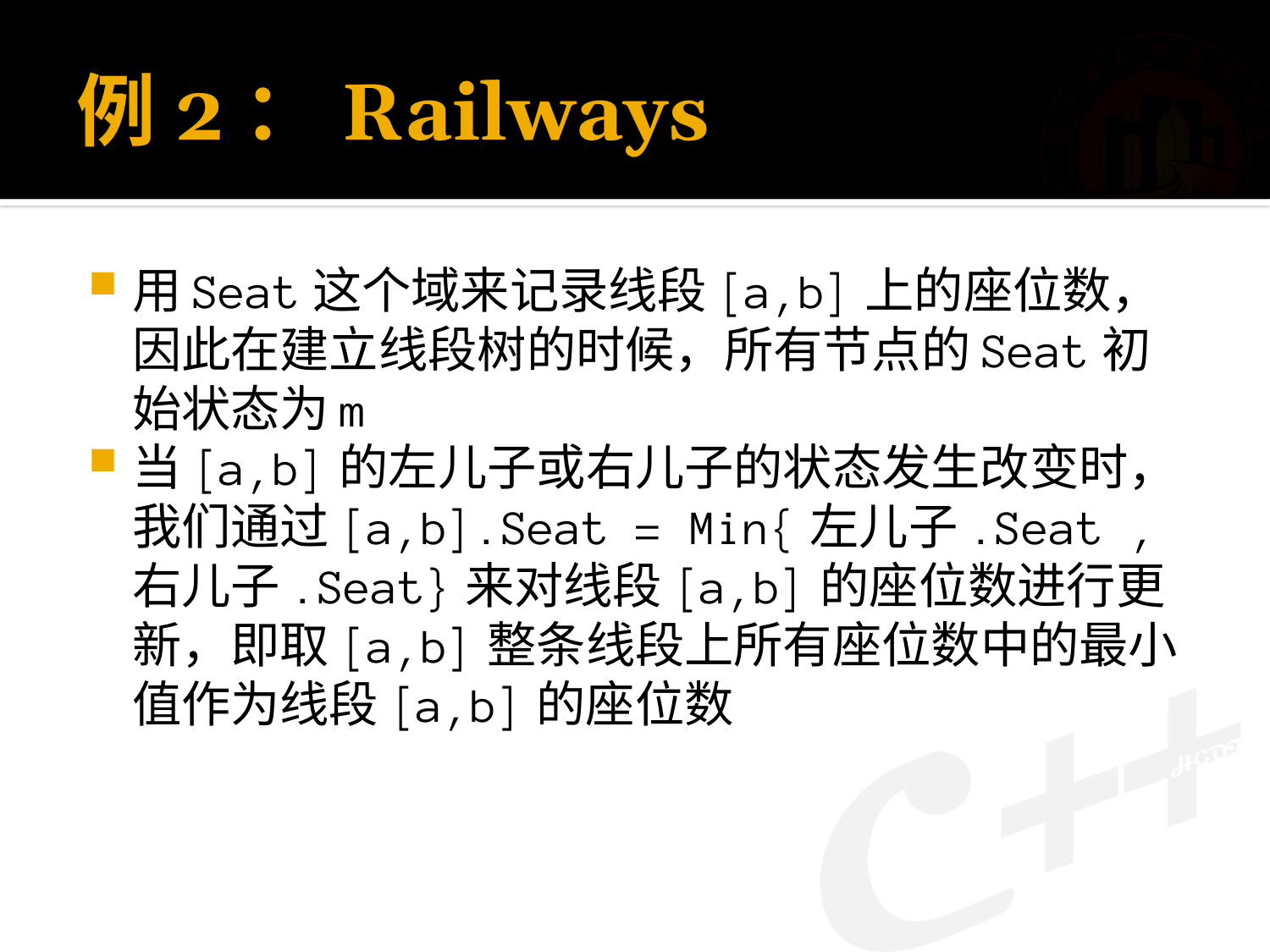

# 例2：Railways
用Seat这个域来记录线段[a,b]上的座位数，因此在建立线段树的时候，所有节点的Seat初始状态为m
当[a,b]的左儿子或右儿子的状态发生改变时，我们通过[a,b].Seat = Min{左儿子.Seat , 右儿子.Seat}来对线段[a,b]的座位数进行更新，即取[a,b]整条线段上所有座位数中的最小值作为线段[a,b]的座位数